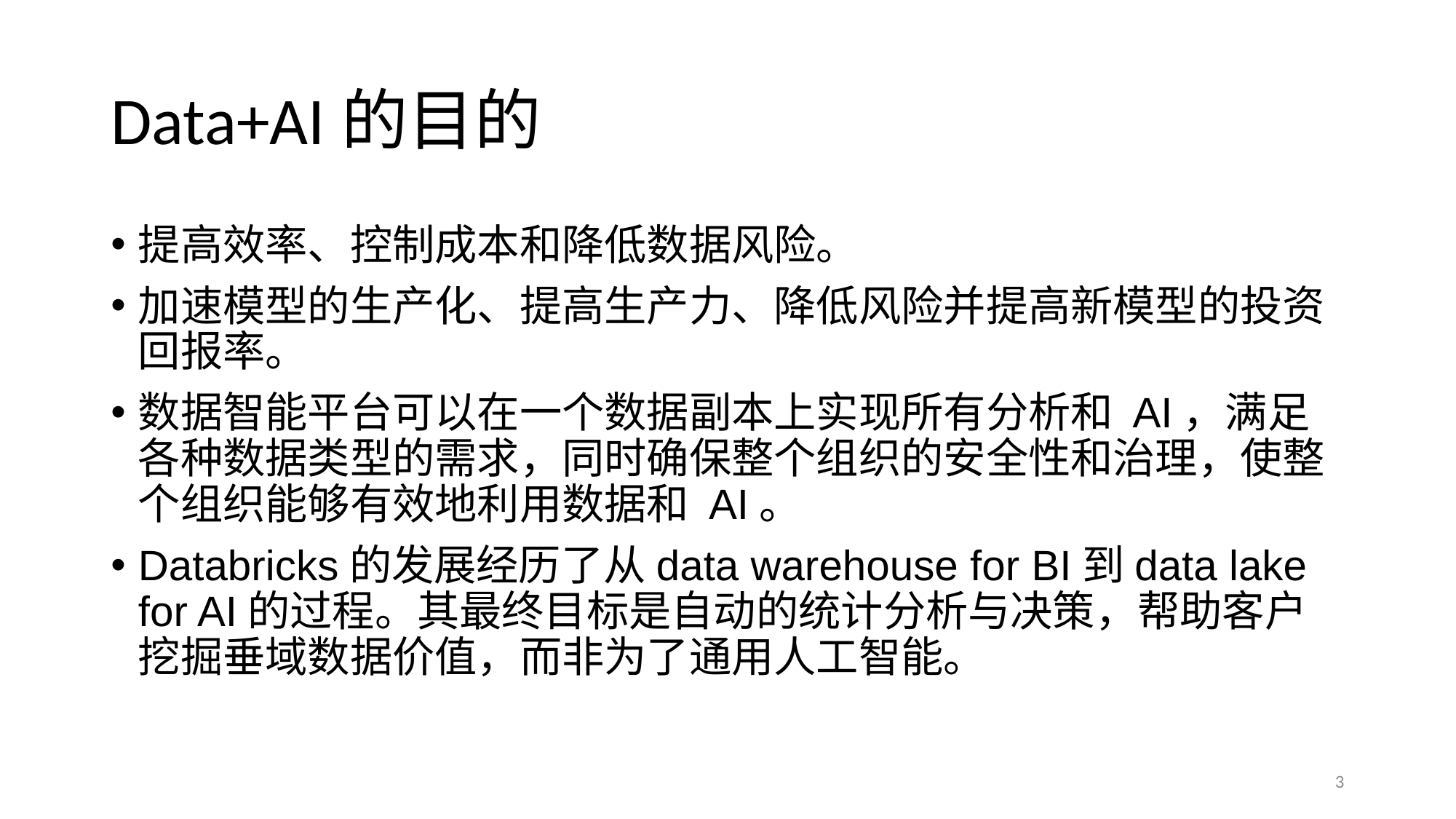

# Data+AI的目的
提高效率、控制成本和降低数据风险。
加速模型的生产化、提高生产力、降低风险并提高新模型的投资回报率。
数据智能平台可以在一个数据副本上实现所有分析和 AI，满足各种数据类型的需求，同时确保整个组织的安全性和治理，使整个组织能够有效地利用数据和 AI。
Databricks的发展经历了从data warehouse for BI到data lake for AI的过程。其最终目标是自动的统计分析与决策，帮助客户挖掘垂域数据价值，而非为了通用人工智能。
3